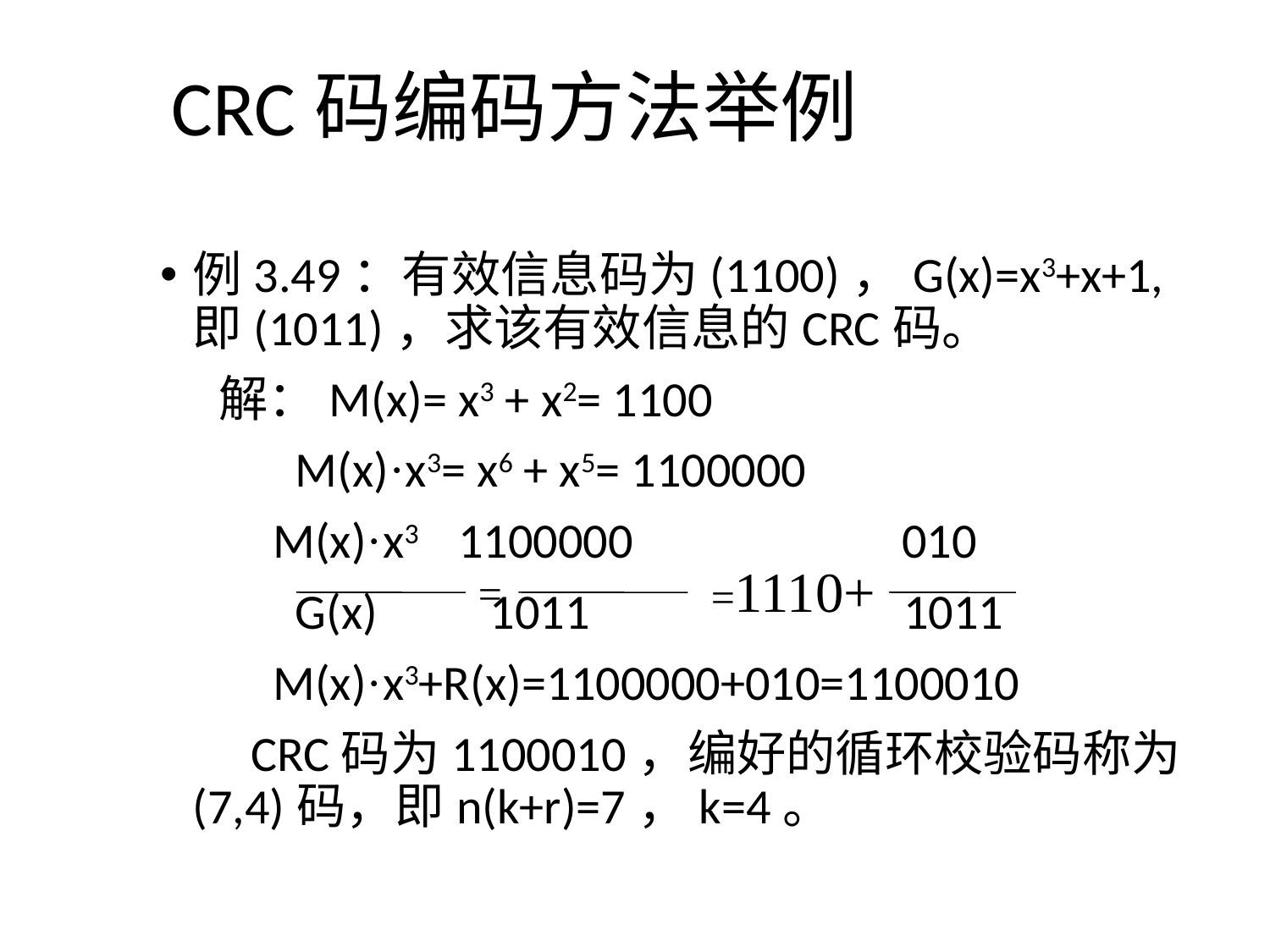

# CRC码编码方法举例
例3.49：有效信息码为(1100)，G(x)=x3+x+1,   即(1011)，求该有效信息的CRC码。
     解：M(x)= x3 + x2= 1100
            M(x)·x3= x6 + x5= 1100000
          M(x)·x3      1100000                        010
            G(x)          1011                            1011
          M(x)·x3+R(x)=1100000+010=1100010
        CRC码为1100010，编好的循环校验码称为(7,4)码，即n(k+r)=7，k=4。
=1110+
=